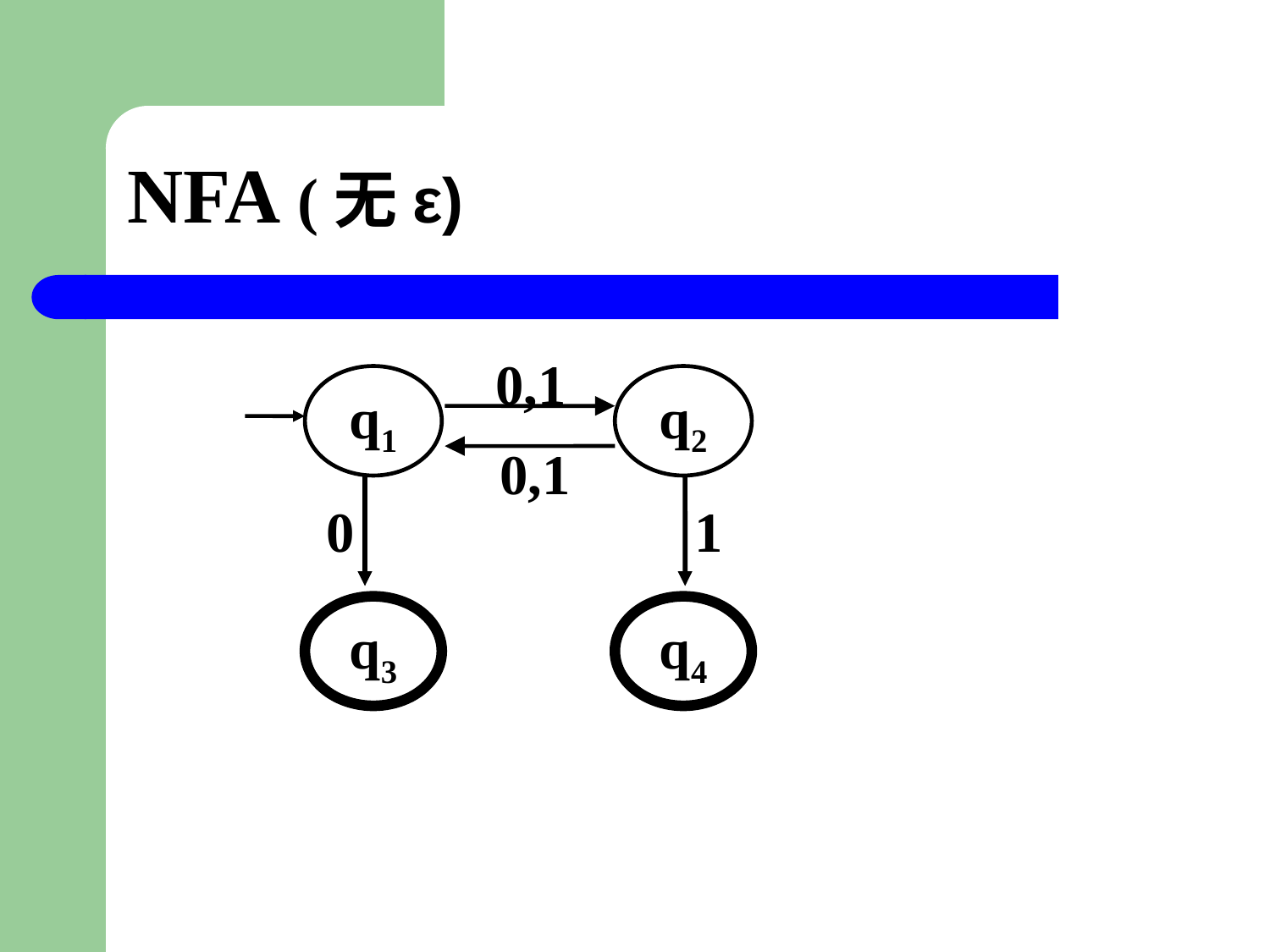

# NFA (无ε)
0,1
q1
q2

0,1

0
1
q3
q4